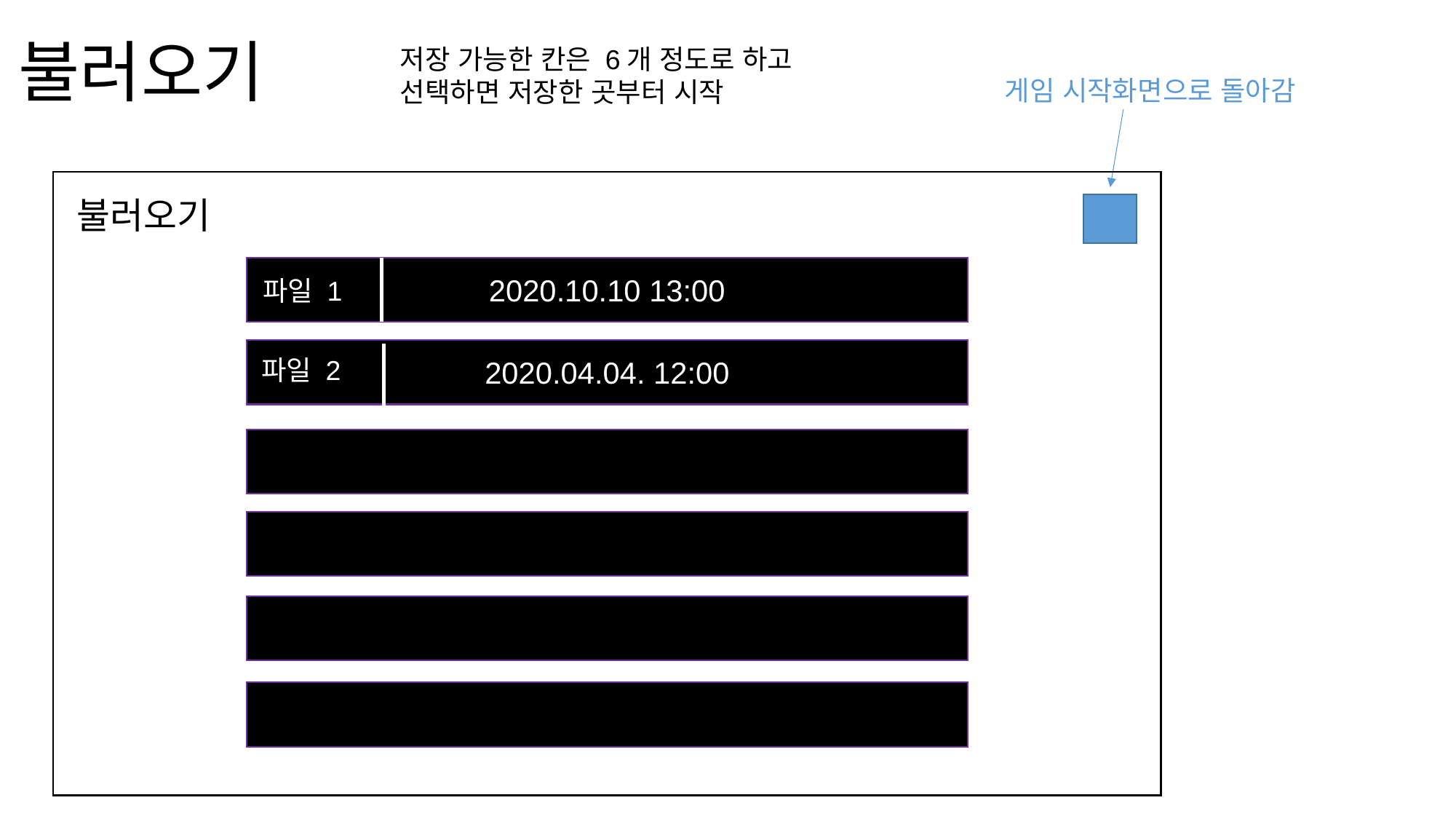

# 불러오기
저장 가능한 칸은 6개 정도로 하고
선택하면 저장한 곳부터 시작
게임 시작화면으로 돌아감

불러오기

2020.10.10 13:00
파일 1
2020.00.00.00:00
빈 슬롯
2020.04.04. 12:00
파일 2

빈 슬롯
빈 슬롯
빈 슬롯